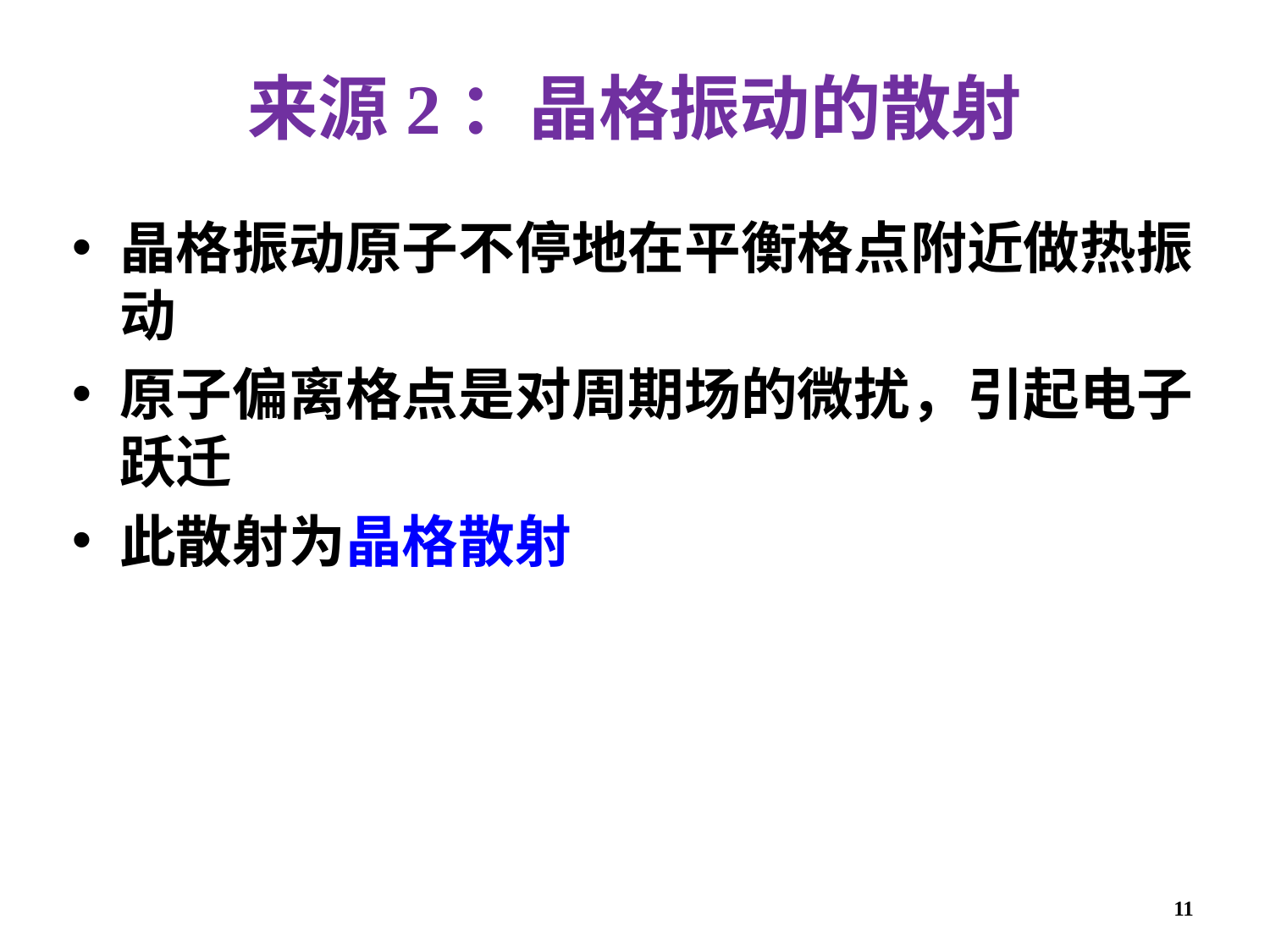

# 来源2：晶格振动的散射
晶格振动原子不停地在平衡格点附近做热振动
原子偏离格点是对周期场的微扰，引起电子跃迁
此散射为晶格散射
11